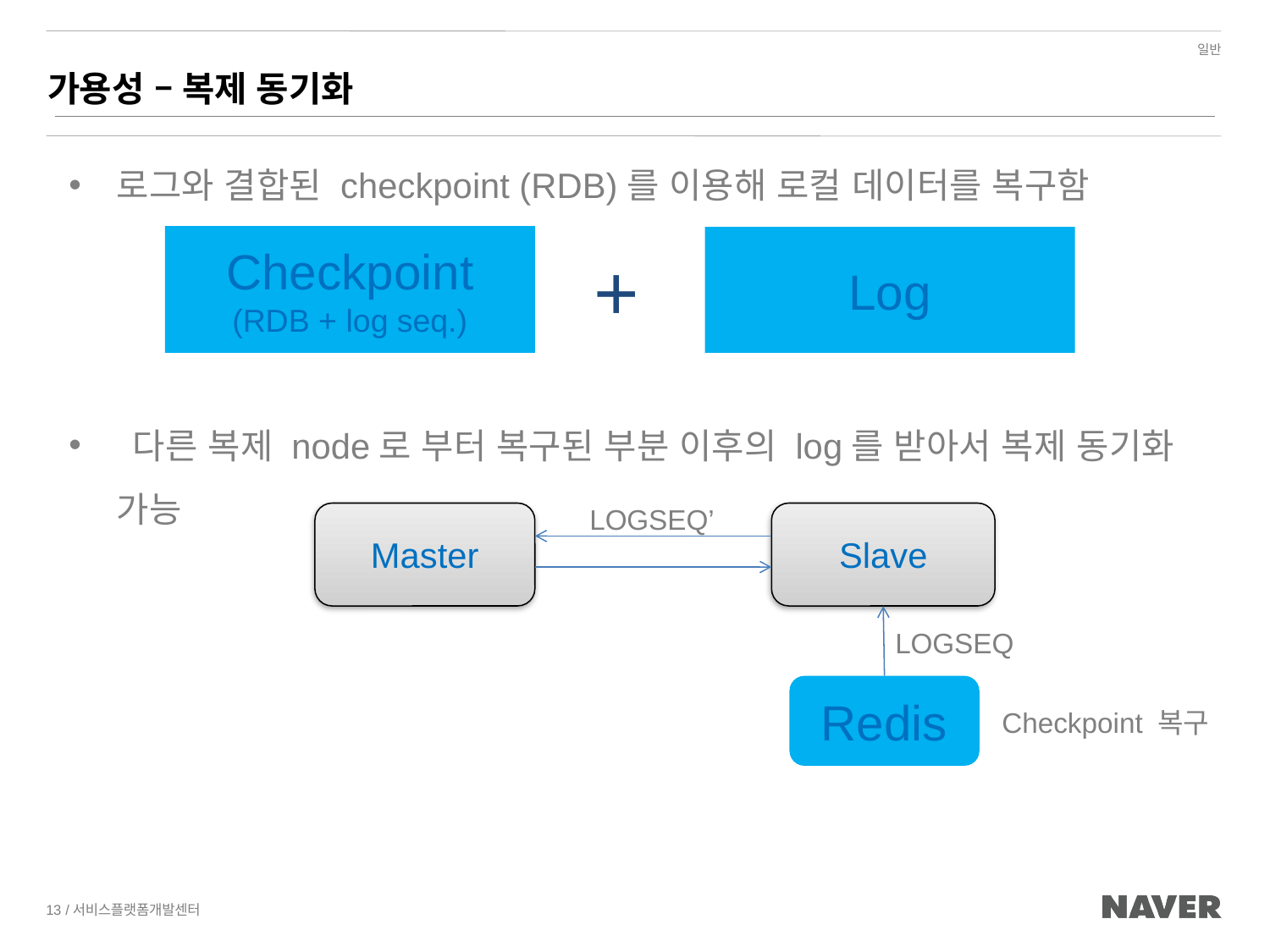

# 가용성 – 복제 동기화
로그와 결합된 checkpoint (RDB)를 이용해 로컬 데이터를 복구함
Checkpoint
(RDB + log seq.)
Log
+
 다른 복제 node로 부터 복구된 부분 이후의 log를 받아서 복제 동기화 가능
LOGSEQ’
Master
Slave
LOGSEQ
Redis
Checkpoint 복구